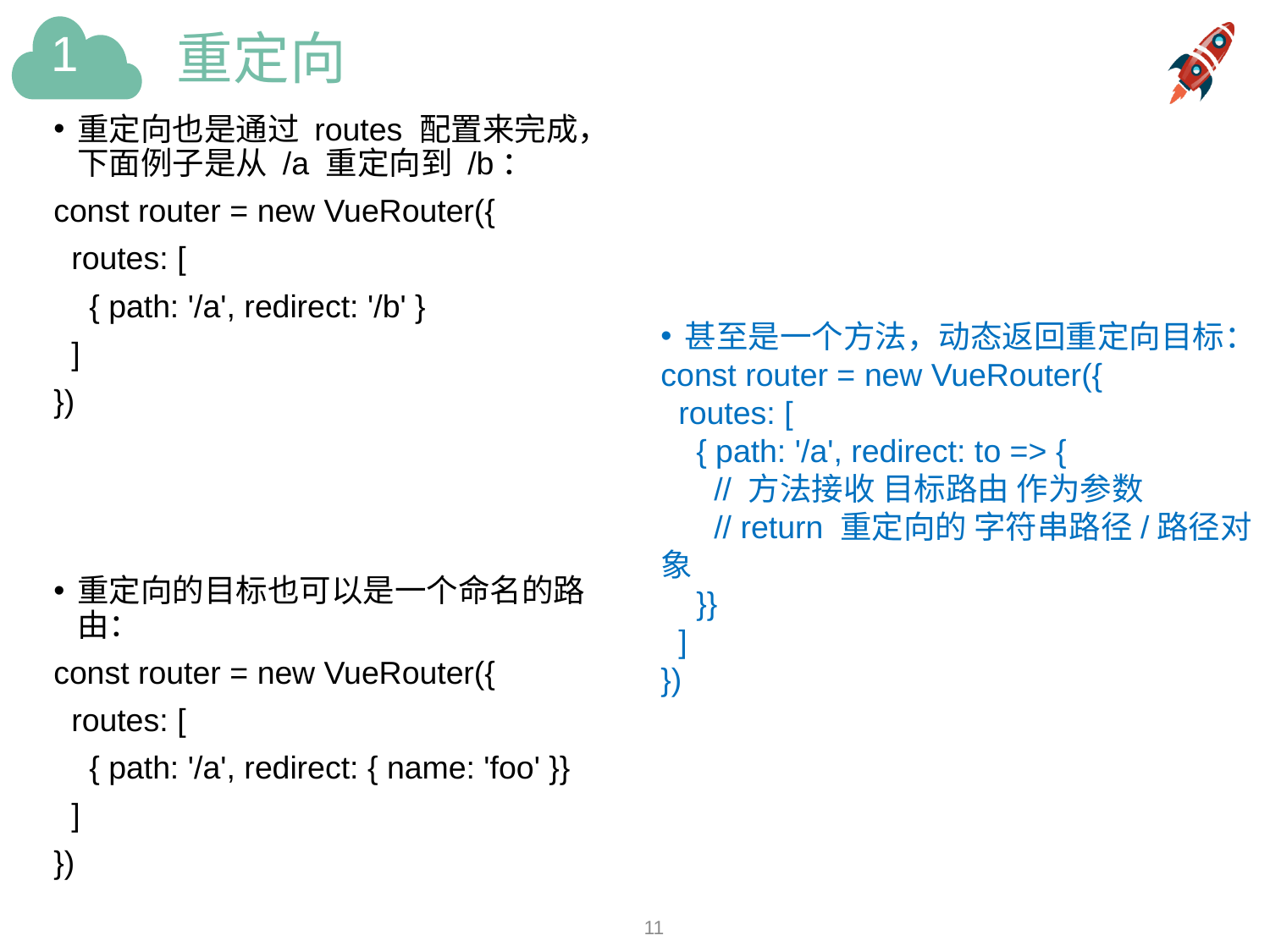

# 重定向
重定向也是通过 routes 配置来完成，下面例子是从 /a 重定向到 /b：
const router = new VueRouter({
  routes: [
    { path: '/a', redirect: '/b' }
  ]
})

重定向的目标也可以是一个命名的路由：
const router = new VueRouter({
  routes: [
    { path: '/a', redirect: { name: 'foo' }}
  ]
})
甚至是一个方法，动态返回重定向目标：
const router = new VueRouter({
  routes: [
    { path: '/a', redirect: to => {
      // 方法接收 目标路由 作为参数
      // return 重定向的 字符串路径/路径对象
    }}
  ]
})
11